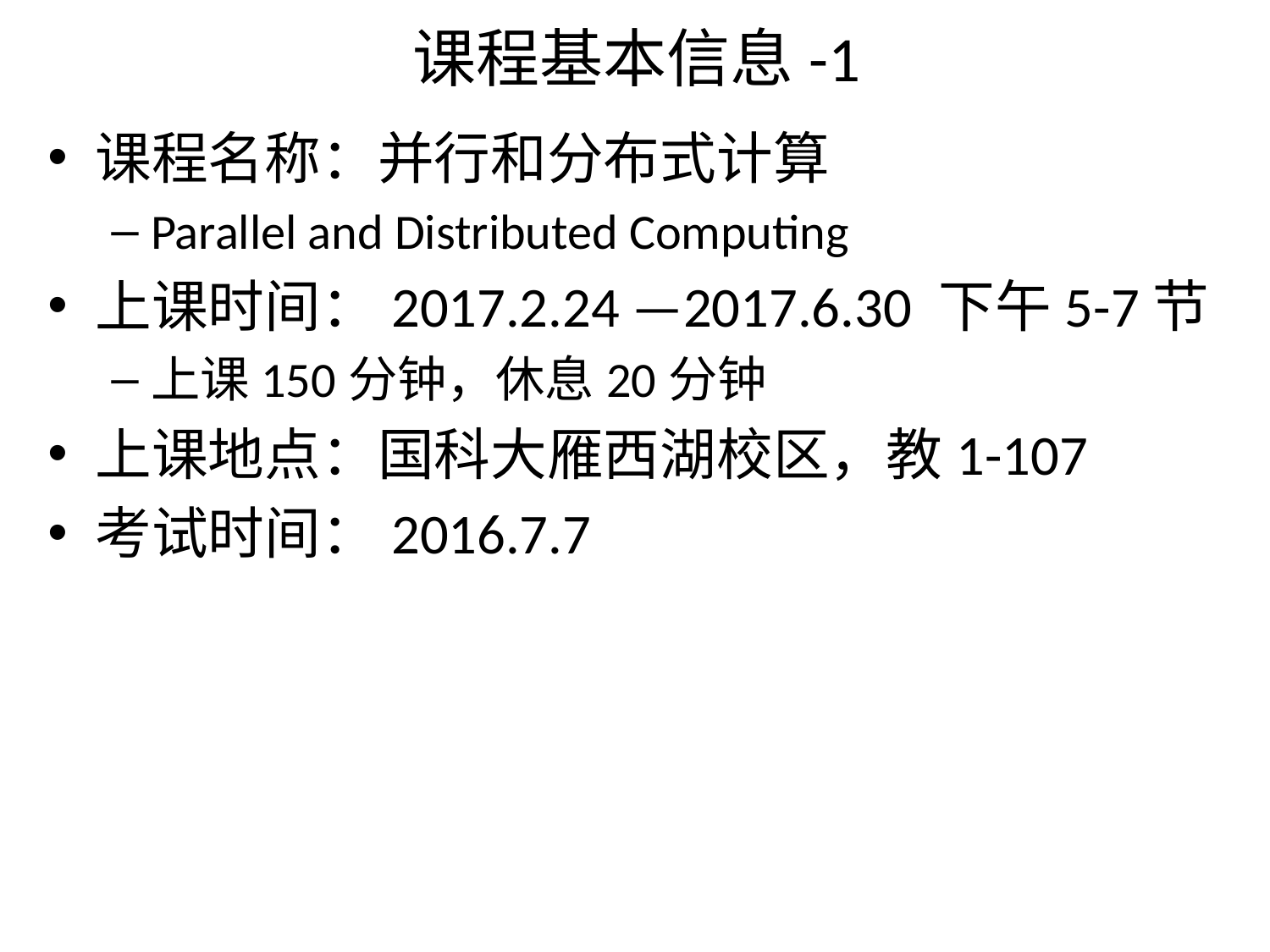

# 课程基本信息-1
课程名称：并行和分布式计算
Parallel and Distributed Computing
上课时间：2017.2.24 —2017.6.30 下午5-7节
上课150分钟，休息20分钟
上课地点：国科大雁西湖校区，教1-107
考试时间：2016.7.7